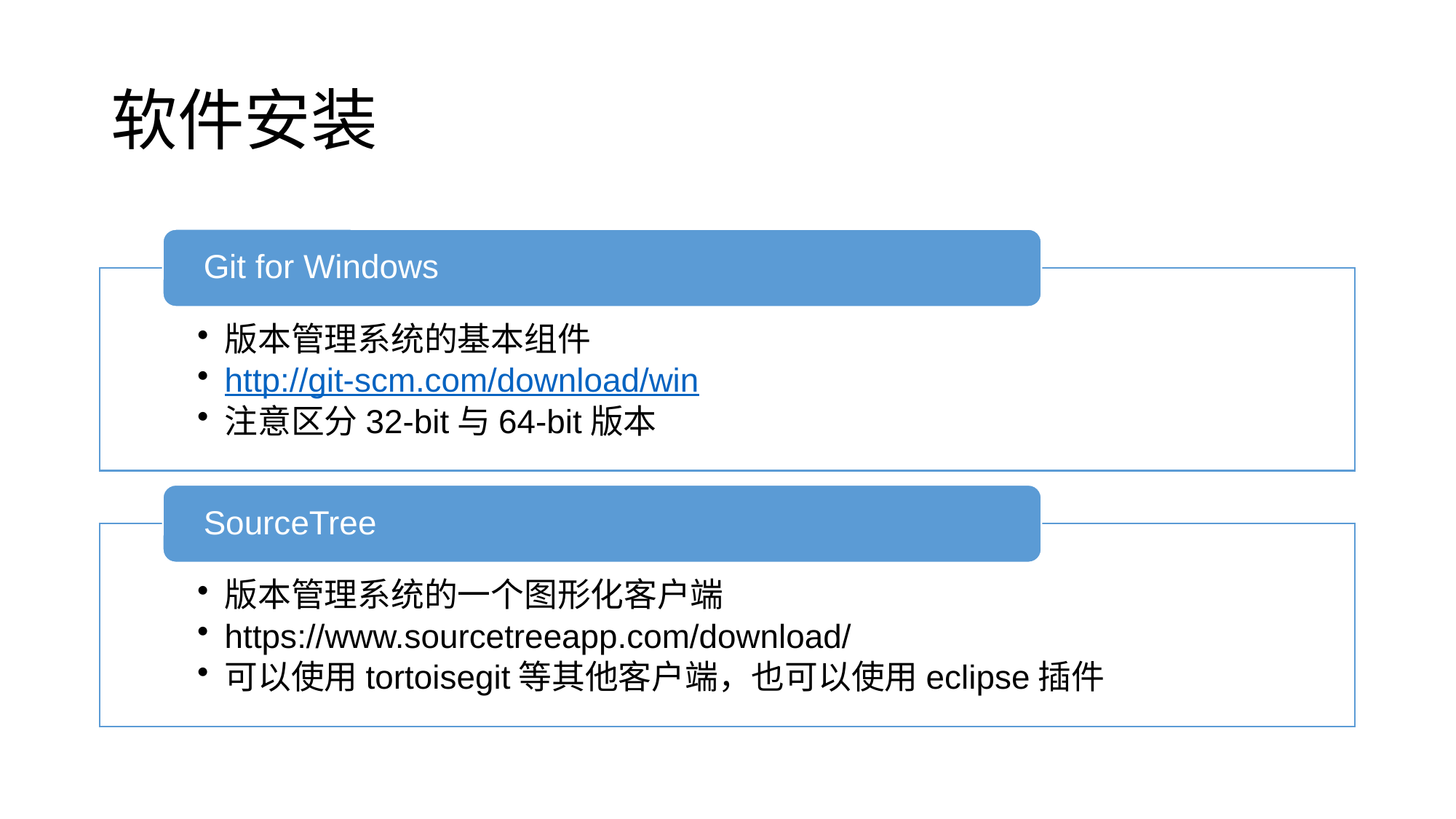

# 软件安装
版本管理系统的基本组件
http://git-scm.com/download/win
注意区分32-bit与64-bit版本
Git for Windows
版本管理系统的一个图形化客户端
https://www.sourcetreeapp.com/download/
可以使用tortoisegit等其他客户端，也可以使用eclipse插件
SourceTree